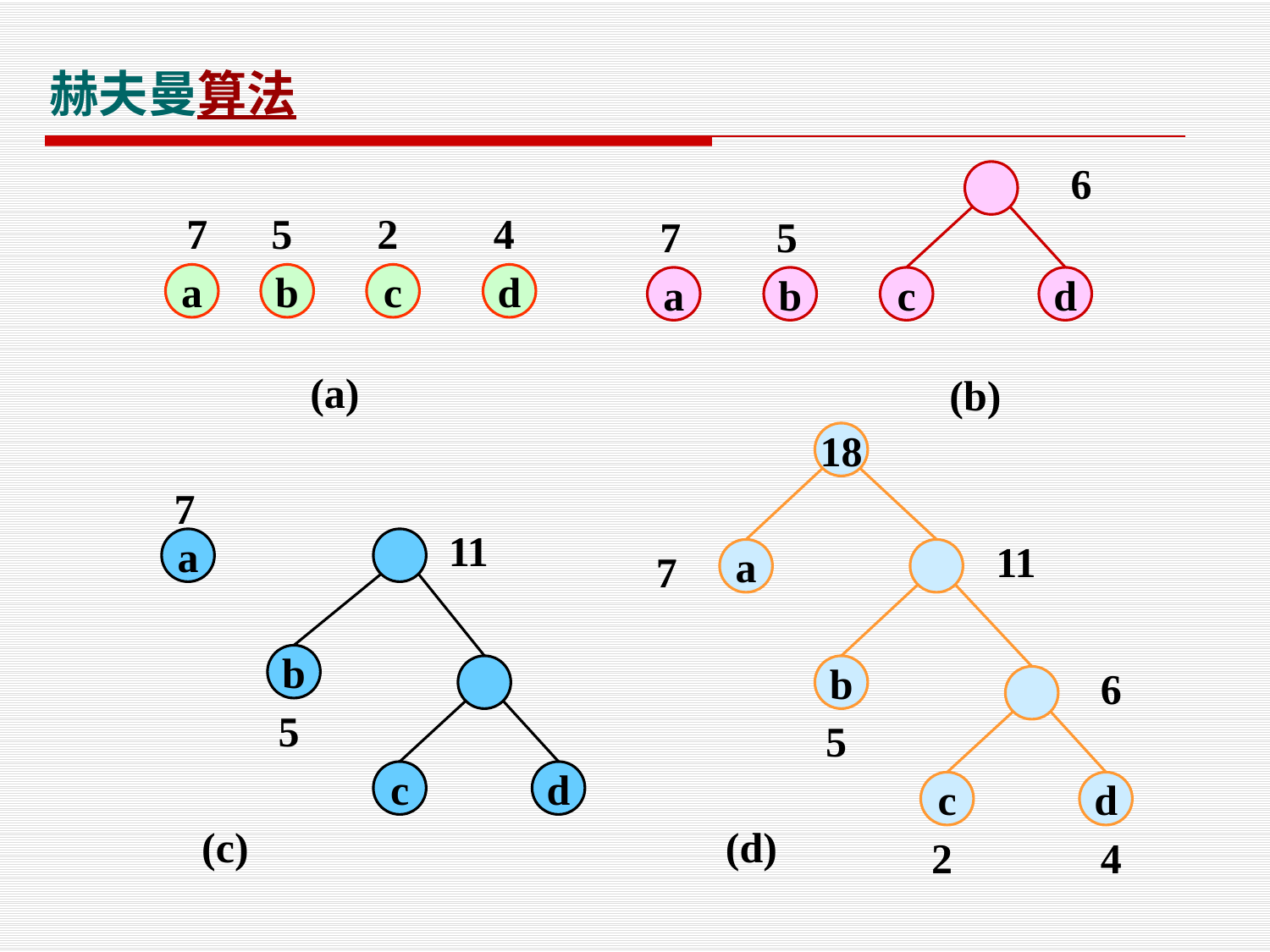

赫夫曼算法
6

    7	   5
a
b
c
d
(b)
7
5
2
4
a
b
c
d
(a)
18
11
7
a

b
6

5
c
d
(d)
2
4
7
11
a

b

5
c
d
(c)